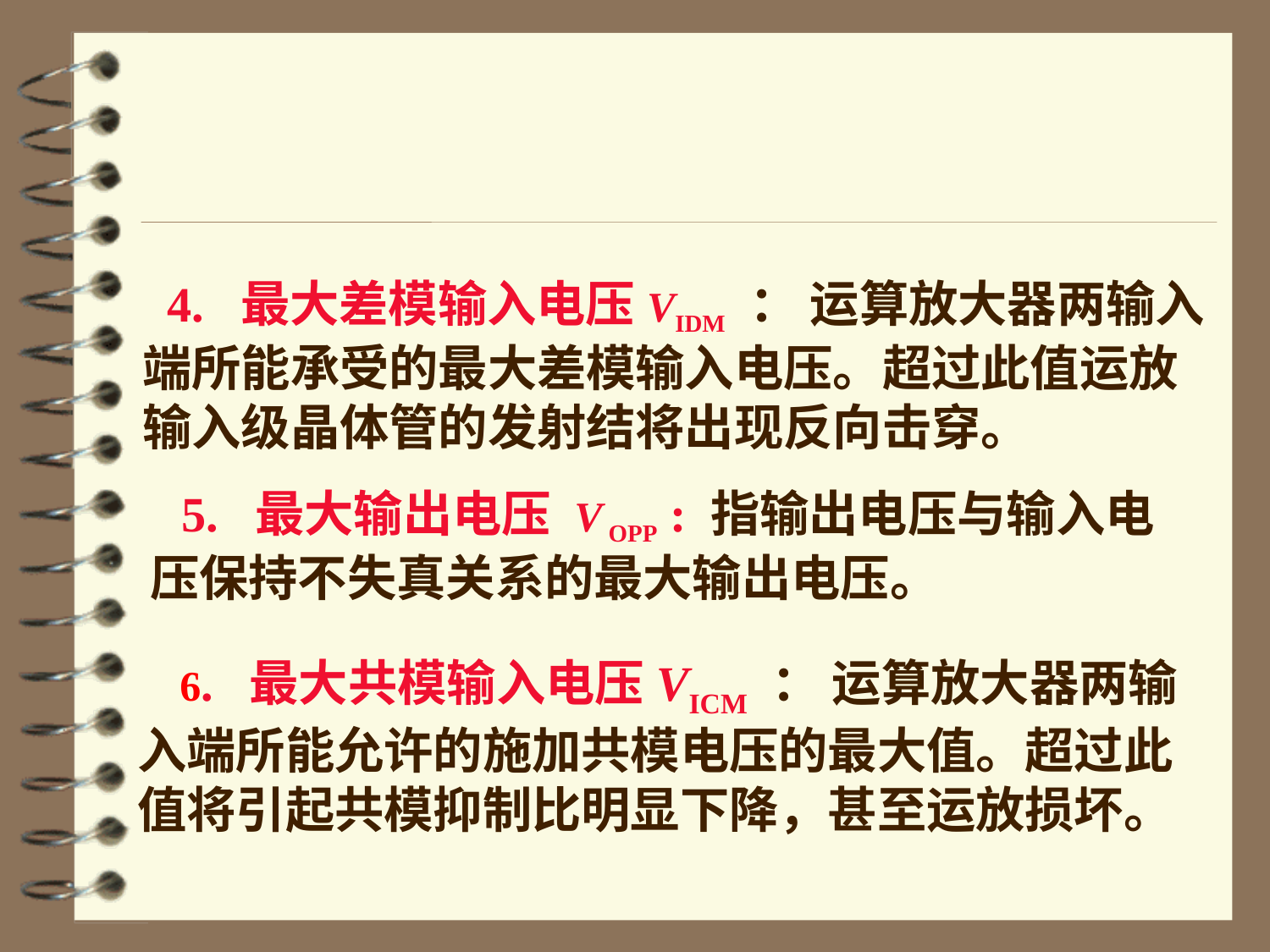

4.  最大差模输入电压VIDM ： 运算放大器两输入
端所能承受的最大差模输入电压。超过此值运放
输入级晶体管的发射结将出现反向击穿。
   5.  最大输出电压 V OPP : 指输出电压与输入电压保持不失真关系的最大输出电压。
    6.  最大共模输入电压VICM ： 运算放大器两输入端所能允许的施加共模电压的最大值。超过此值将引起共模抑制比明显下降，甚至运放损坏。